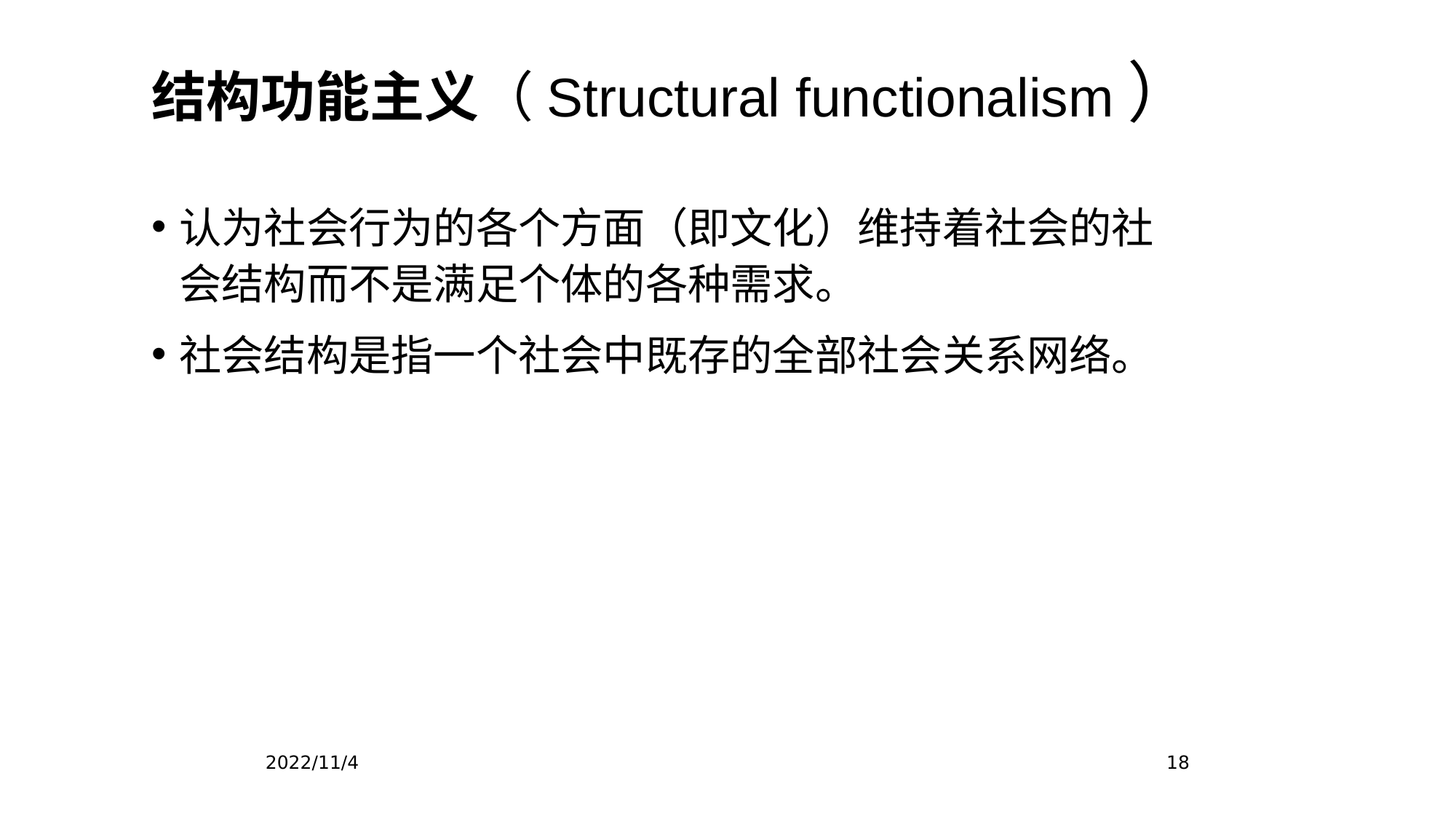

结构功能主义（Structural functionalism）
认为社会行为的各个方面（即文化）维持着社会的社会结构而不是满足个体的各种需求。
社会结构是指一个社会中既存的全部社会关系网络。
2022/11/4
18